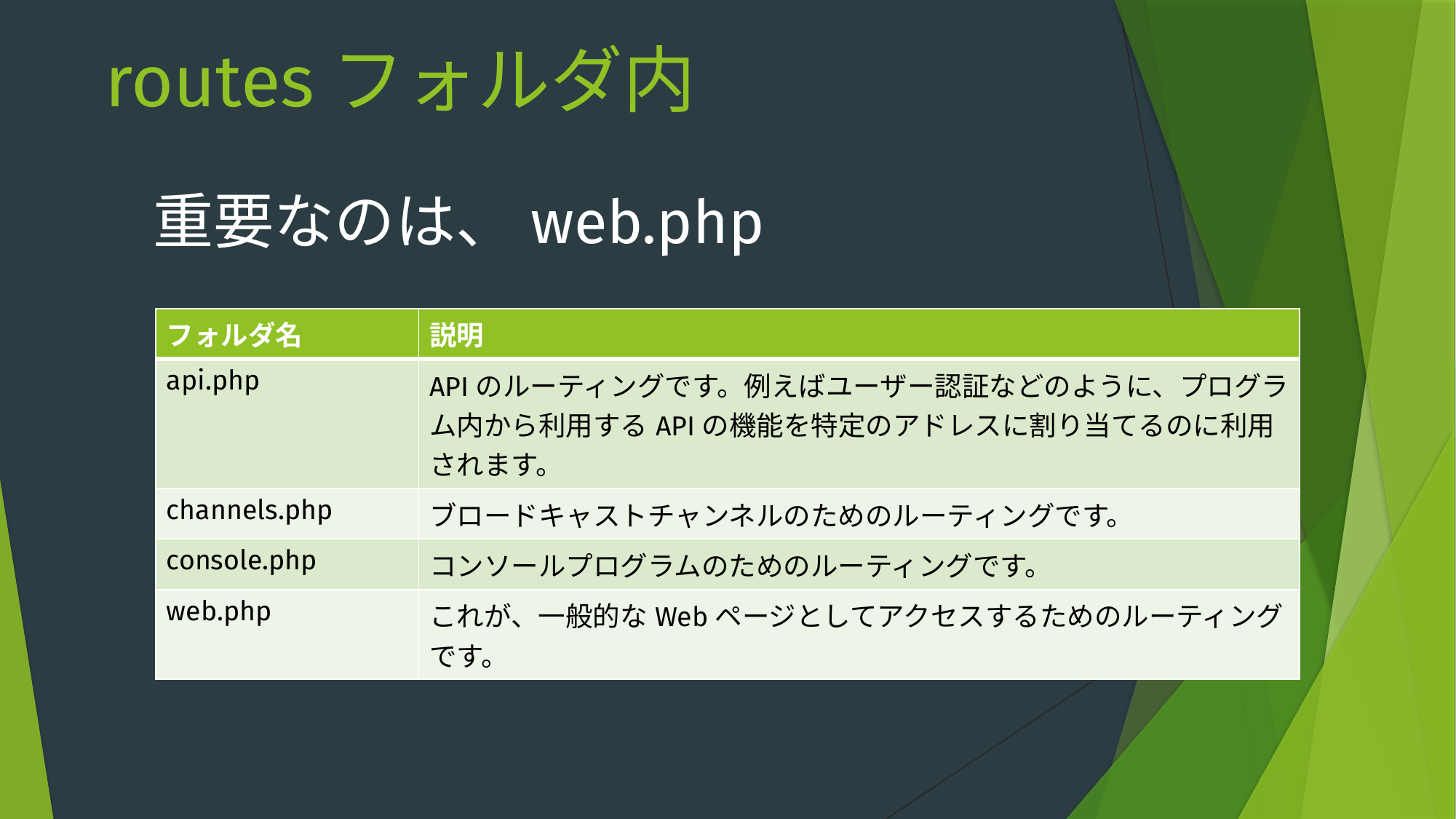

# routesフォルダ内
重要なのは、web.php
| フォルダ名 | 説明 |
| --- | --- |
| api.php | APIのルーティングです。例えばユーザー認証などのように、プログラム内から利用するAPIの機能を特定のアドレスに割り当てるのに利用されます。 |
| channels.php | ブロードキャストチャンネルのためのルーティングです。 |
| console.php | コンソールプログラムのためのルーティングです。 |
| web.php | これが、一般的なWebページとしてアクセスするためのルーティングです。 |